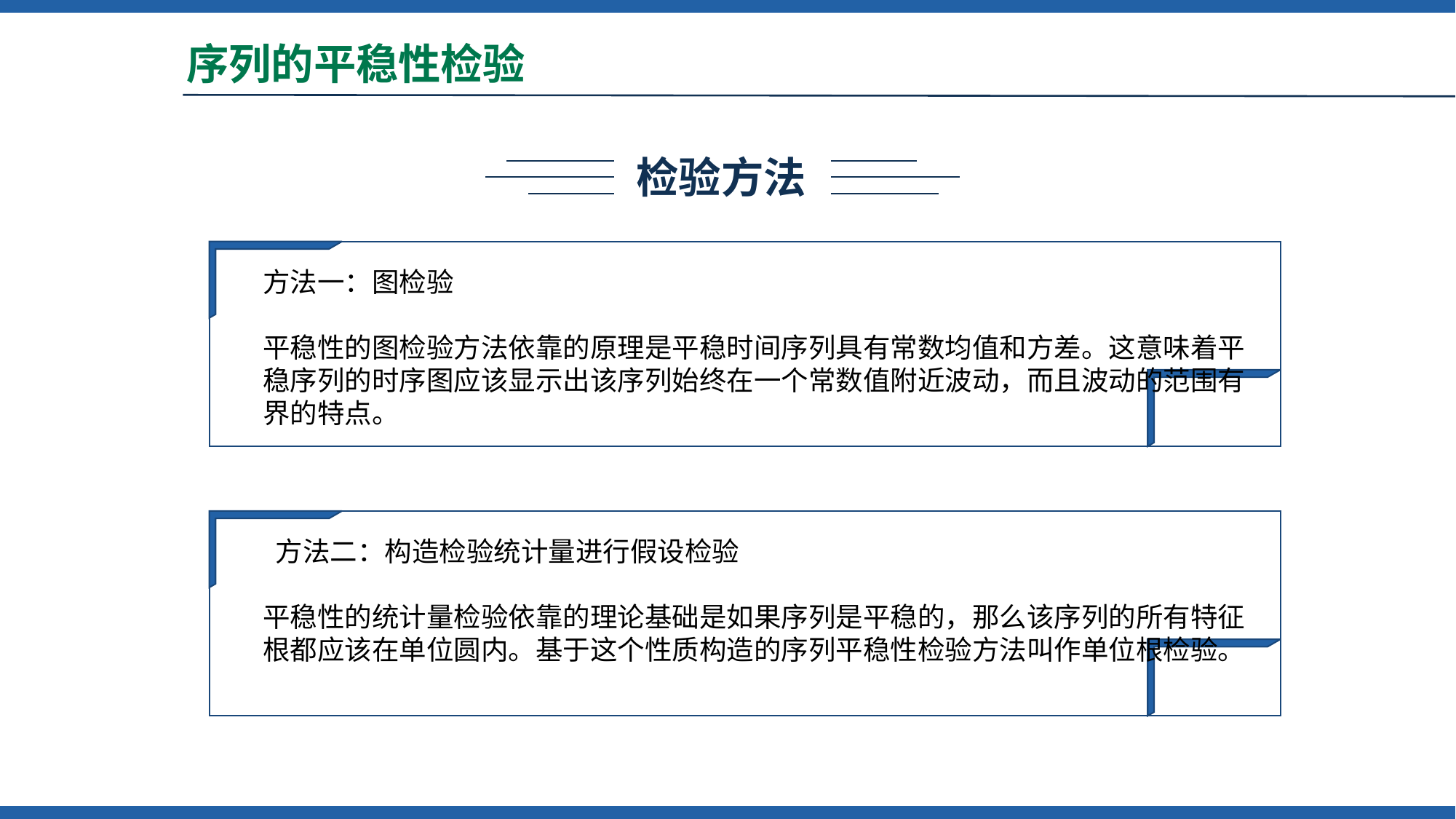

序列的平稳性检验
检验方法

方法一：图检验

平稳性的图检验方法依靠的原理是平稳时间序列具有常数均值和方差。这意味着平稳序列的时序图应该显示出该序列始终在一个常数值附近波动，而且波动的范围有界的特点。

 方法二：构造检验统计量进行假设检验

平稳性的统计量检验依靠的理论基础是如果序列是平稳的，那么该序列的所有特征根都应该在单位圆内。基于这个性质构造的序列平稳性检验方法叫作单位根检验。